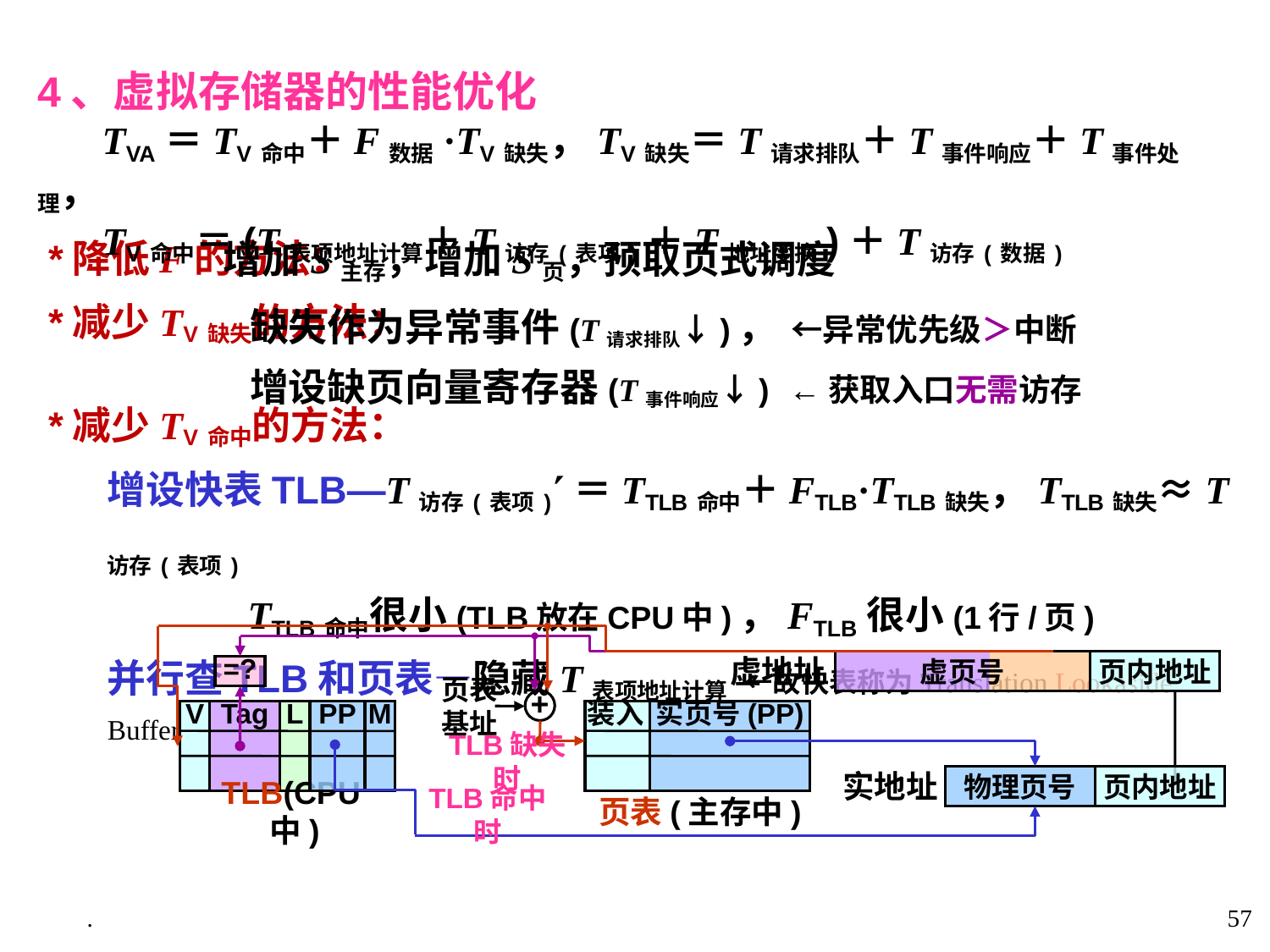

4、虚拟存储器的性能优化
      TVA＝TV命中＋F数据·TV缺失，TV缺失＝T请求排队＋T事件响应＋T事件处理，
      TV命中＝(T表项地址计算＋T访存(表项)＋T地址变换)＋T访存(数据)
 *降低F的方法：
 *减少TV缺失的方法：

 *减少TV命中的方法：
            增加S主存，增加S页，预取页式调度
               缺失作为异常事件(T请求排队↓)，  ←异常优先级＞中断
               增设缺页向量寄存器(T事件响应↓)  ←获取入口无需访存

增设快表TLB—T访存(表项)′＝TTLB命中＋FTLB·TTLB缺失，TTLB缺失≈T访存(表项)
             TTLB命中很小(TLB放在CPU中)，FTLB很小(1行/页)
并行查TLB和页表—隐藏T表项地址计算  ←故快表称为Translation Lookaside Buffer

用硬件处理TLB缺失—减少TTLB缺失   ←软件处理的理由是FTLB极小、性/价较好
+
=?
页表
基址

虚地址

页内地址
虚页号

V
Tag
L
PP
M
TLB(CPU中)
装入
实页号(PP)
页表(主存中)
实地址
物理页号
页内地址
TLB缺失时
TLB命中时
.
57